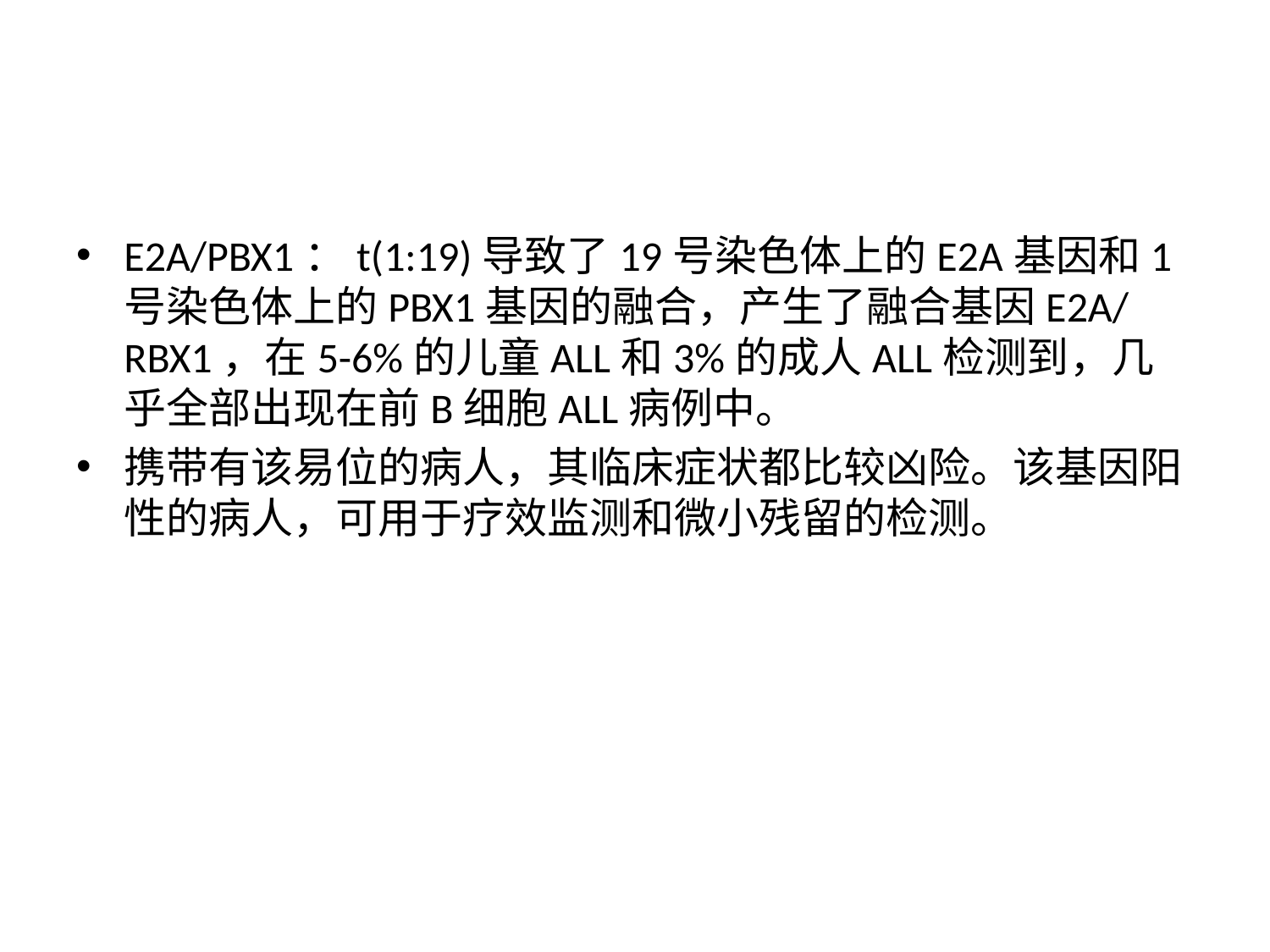

#
E2A/PBX1：t(1:19)导致了19号染色体上的E2A基因和1号染色体上的PBX1基因的融合，产生了融合基因E2A/RBX1，在5-6%的儿童ALL和3%的成人ALL检测到，几乎全部出现在前B细胞ALL病例中。
携带有该易位的病人，其临床症状都比较凶险。该基因阳性的病人，可用于疗效监测和微小残留的检测。